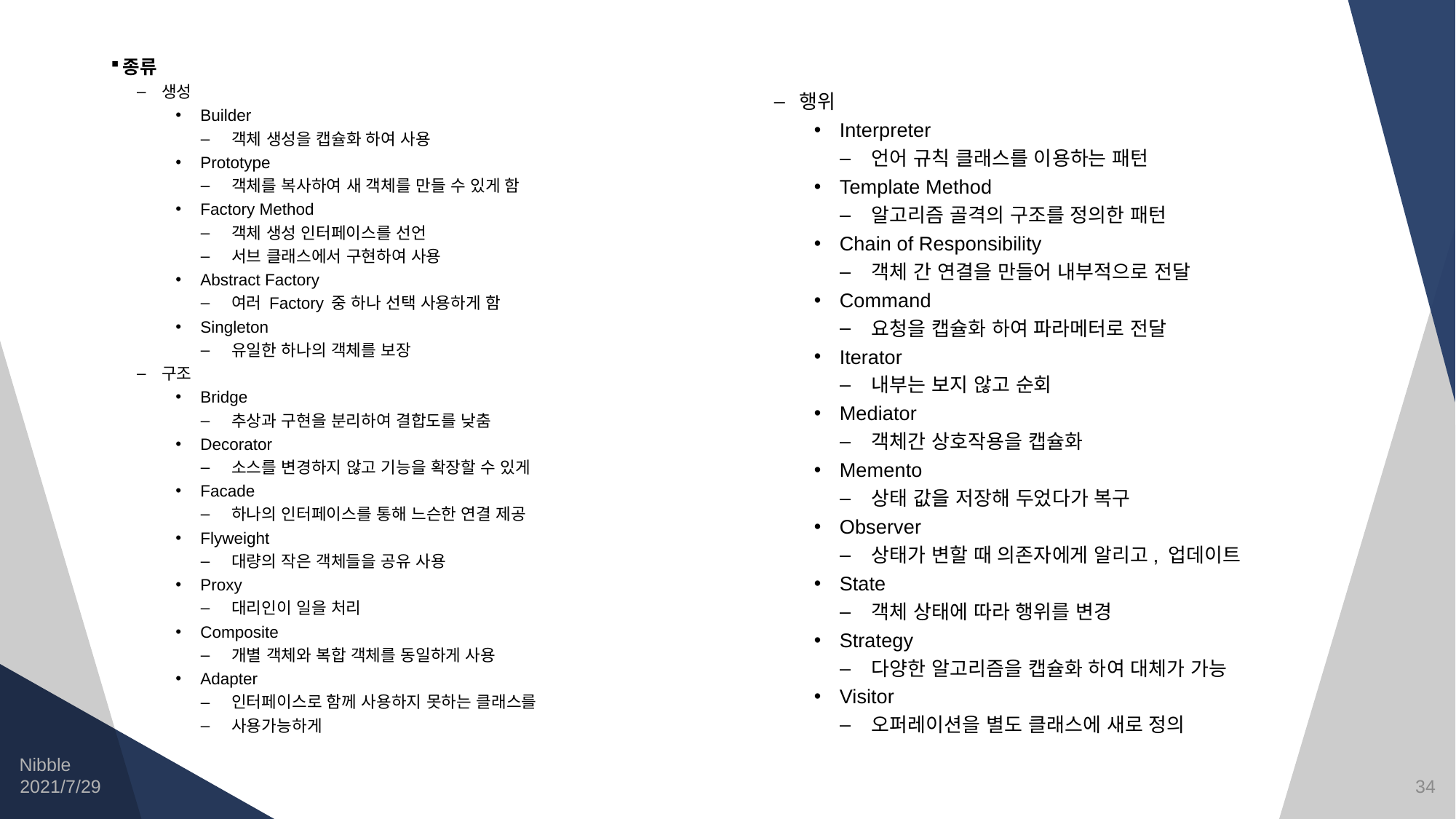

종류
생성
Builder
객체 생성을 캡슐화 하여 사용
Prototype
객체를 복사하여 새 객체를 만들 수 있게 함
Factory Method
객체 생성 인터페이스를 선언
서브 클래스에서 구현하여 사용
Abstract Factory
여러 Factory 중 하나 선택 사용하게 함
Singleton
유일한 하나의 객체를 보장
구조
Bridge
추상과 구현을 분리하여 결합도를 낮춤
Decorator
소스를 변경하지 않고 기능을 확장할 수 있게
Facade
하나의 인터페이스를 통해 느슨한 연결 제공
Flyweight
대량의 작은 객체들을 공유 사용
Proxy
대리인이 일을 처리
Composite
개별 객체와 복합 객체를 동일하게 사용
Adapter
인터페이스로 함께 사용하지 못하는 클래스를
사용가능하게

행위
Interpreter
언어 규칙 클래스를 이용하는 패턴
Template Method
알고리즘 골격의 구조를 정의한 패턴
Chain of Responsibility
객체 간 연결을 만들어 내부적으로 전달
Command
요청을 캡슐화 하여 파라메터로 전달
Iterator
내부는 보지 않고 순회
Mediator
객체간 상호작용을 캡슐화
Memento
상태 값을 저장해 두었다가 복구
Observer
상태가 변할 때 의존자에게 알리고, 업데이트
State
객체 상태에 따라 행위를 변경
Strategy
다양한 알고리즘을 캡슐화 하여 대체가 가능
Visitor
오퍼레이션을 별도 클래스에 새로 정의

Nibble
2021/7/29
34